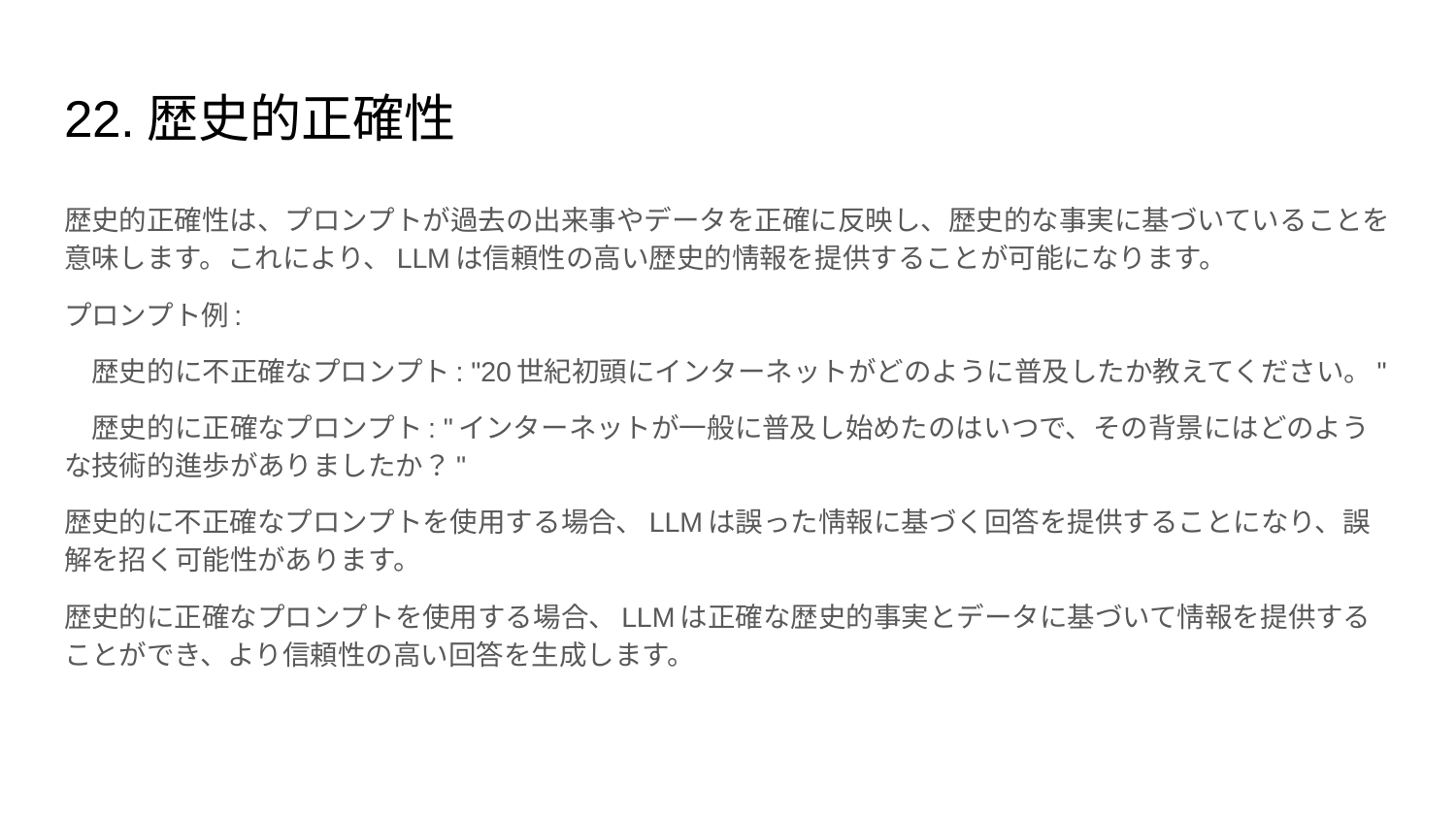

# 22.歴史的正確性
歴史的正確性は、プロンプトが過去の出来事やデータを正確に反映し、歴史的な事実に基づいていることを意味します。これにより、LLMは信頼性の高い歴史的情報を提供することが可能になります。
プロンプト例:
　歴史的に不正確なプロンプト: "20世紀初頭にインターネットがどのように普及したか教えてください。"
　歴史的に正確なプロンプト: "インターネットが一般に普及し始めたのはいつで、その背景にはどのような技術的進歩がありましたか？"
歴史的に不正確なプロンプトを使用する場合、LLMは誤った情報に基づく回答を提供することになり、誤解を招く可能性があります。
歴史的に正確なプロンプトを使用する場合、LLMは正確な歴史的事実とデータに基づいて情報を提供することができ、より信頼性の高い回答を生成します。